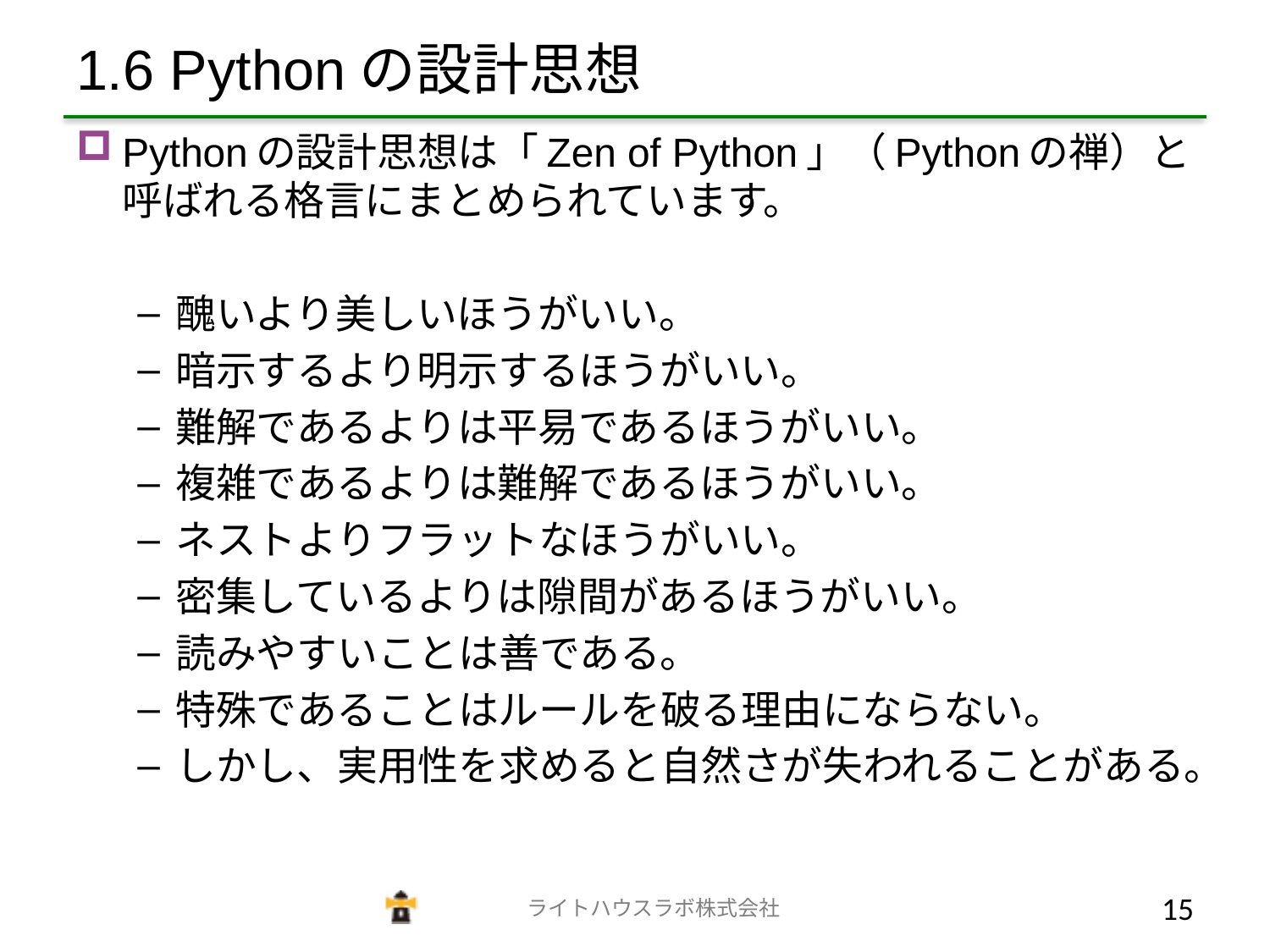

# 1.6 Pythonの設計思想
Pythonの設計思想は「Zen of Python」（Pythonの禅）と呼ばれる格言にまとめられています。

醜いより美しいほうがいい。
暗示するより明示するほうがいい。
難解であるよりは平易であるほうがいい。
複雑であるよりは難解であるほうがいい。
ネストよりフラットなほうがいい。
密集しているよりは隙間があるほうがいい。
読みやすいことは善である。
特殊であることはルールを破る理由にならない。
しかし、実用性を求めると自然さが失われることがある。

　　　　　　　　　　　　　ライトハウスラボ株式会社
15